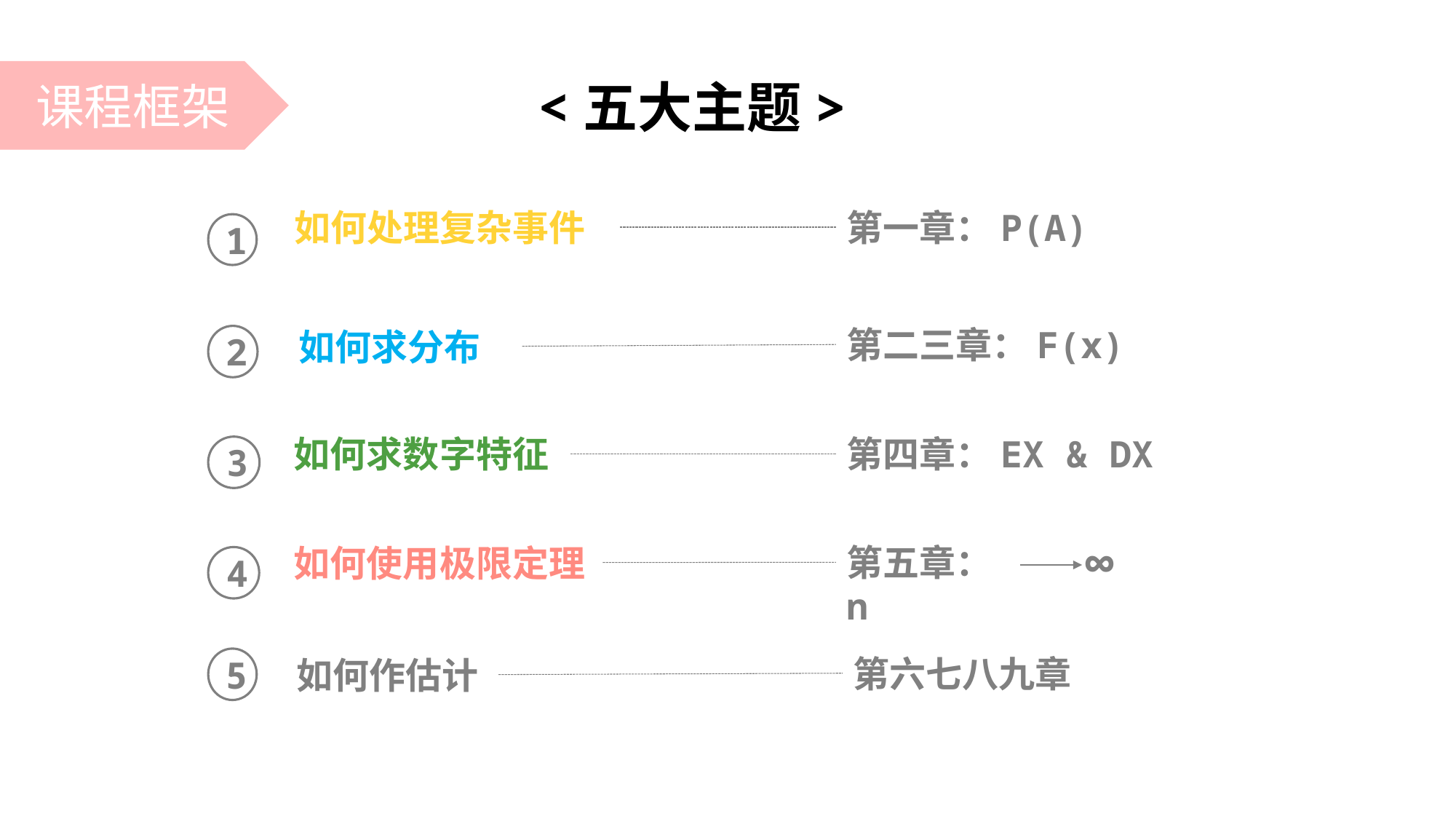

课程框架
<五大主题>
如何处理复杂事件
1
第一章：P(A)
第二三章：F(x)
如何求分布
2
如何求数字特征
3
第四章：EX & DX
∞
第五章：n
如何使用极限定理
4
第六七八九章
如何作估计
5